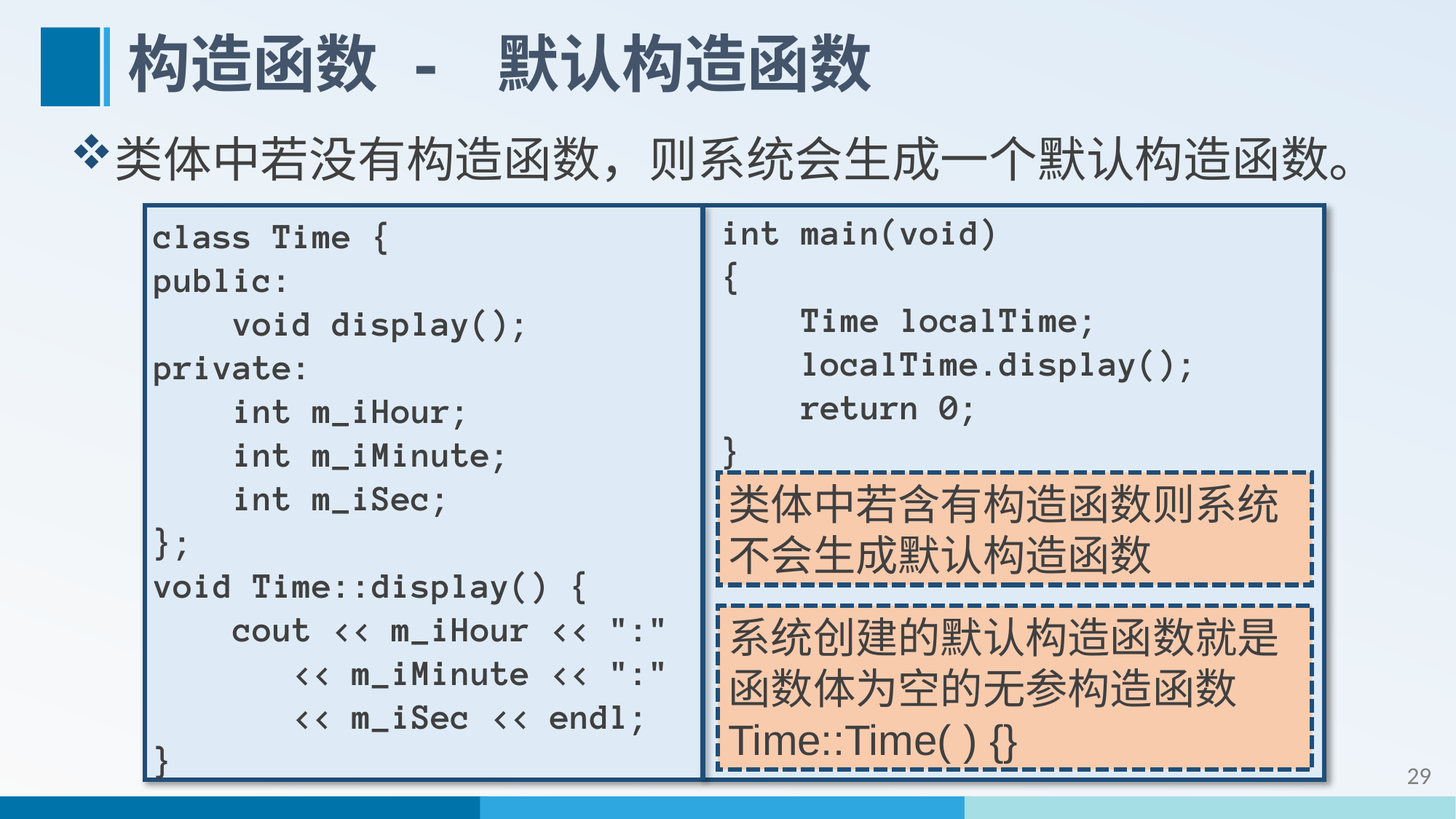

# 构造函数 - 默认构造函数
类体中若没有构造函数，则系统会生成一个默认构造函数。
int main(void)
{
    Time localTime;
    localTime.display();
    return 0;
}

class Time {
public:
    void display();
private:
    int m_iHour;
    int m_iMinute;
    int m_iSec;
};
void Time::display() {
    cout << m_iHour << ":"
       << m_iMinute << ":"
       << m_iSec << endl;
}
类体中若含有构造函数则系统不会生成默认构造函数
系统创建的默认构造函数就是函数体为空的无参构造函数
Time::Time( ) {}